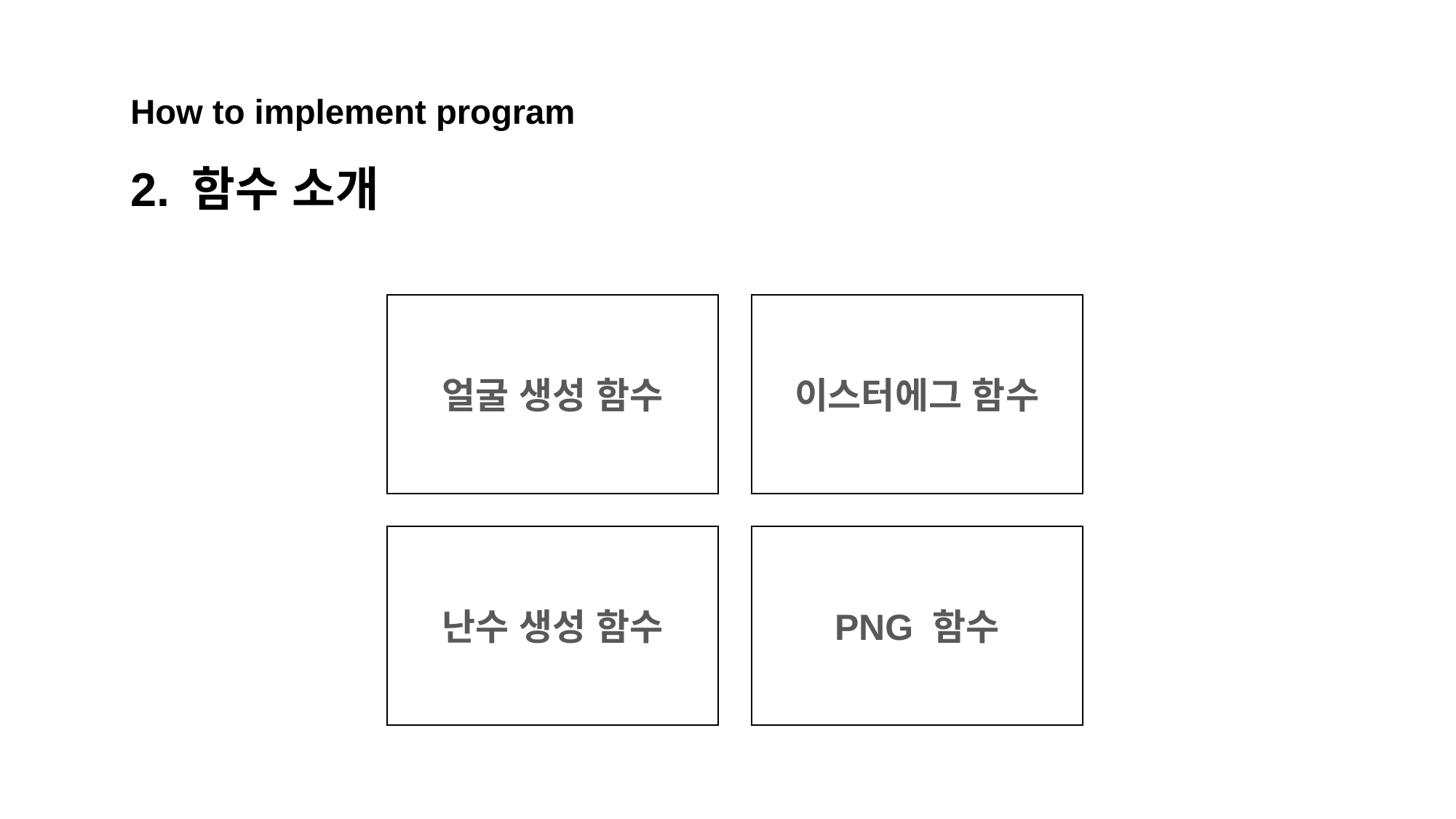

How to implement program
2. 함수 소개
얼굴 생성 함수
이스터에그 함수
난수 생성 함수
PNG 함수